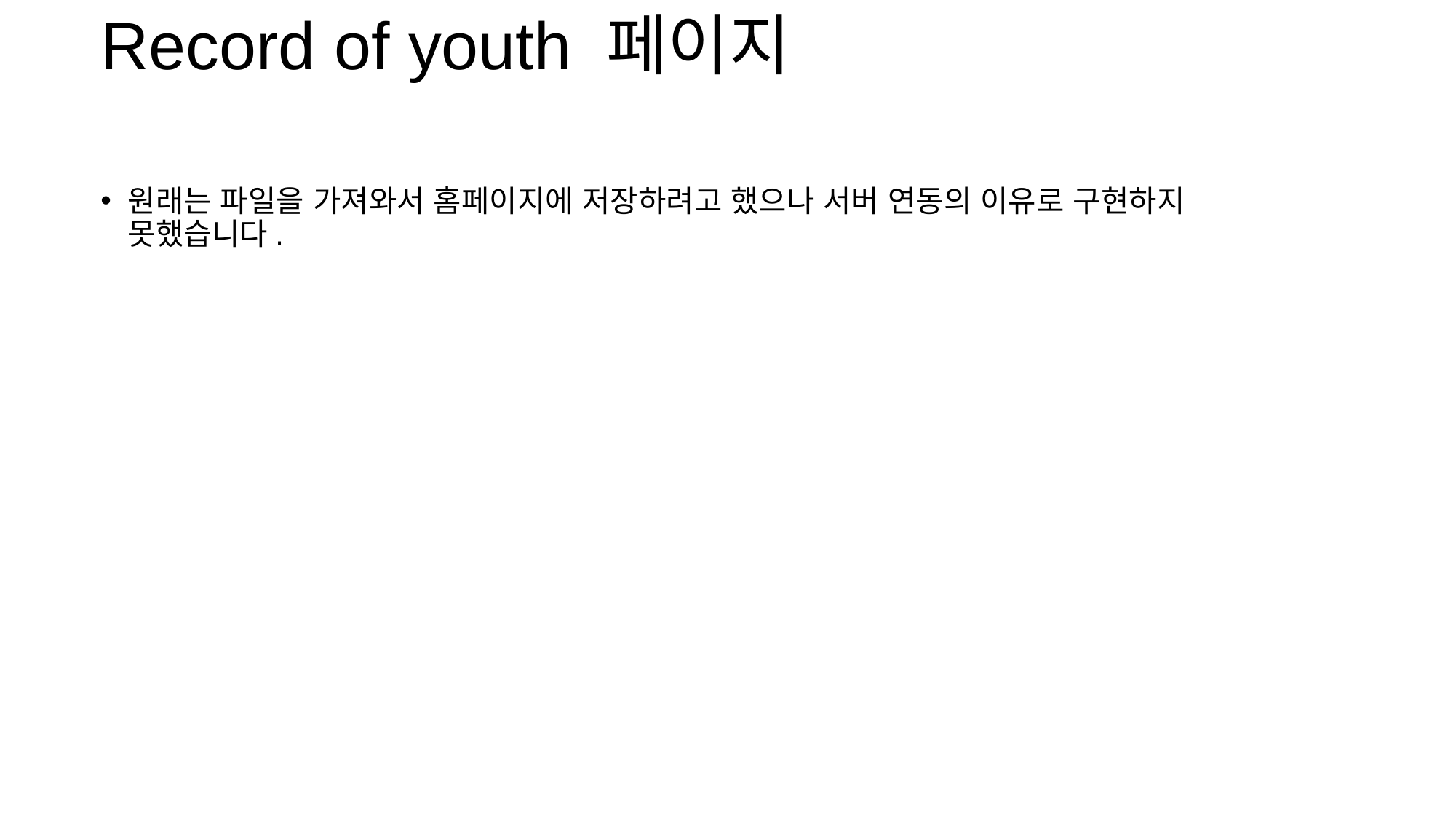

# Record of youth 페이지
원래는 파일을 가져와서 홈페이지에 저장하려고 했으나 서버 연동의 이유로 구현하지 못했습니다.